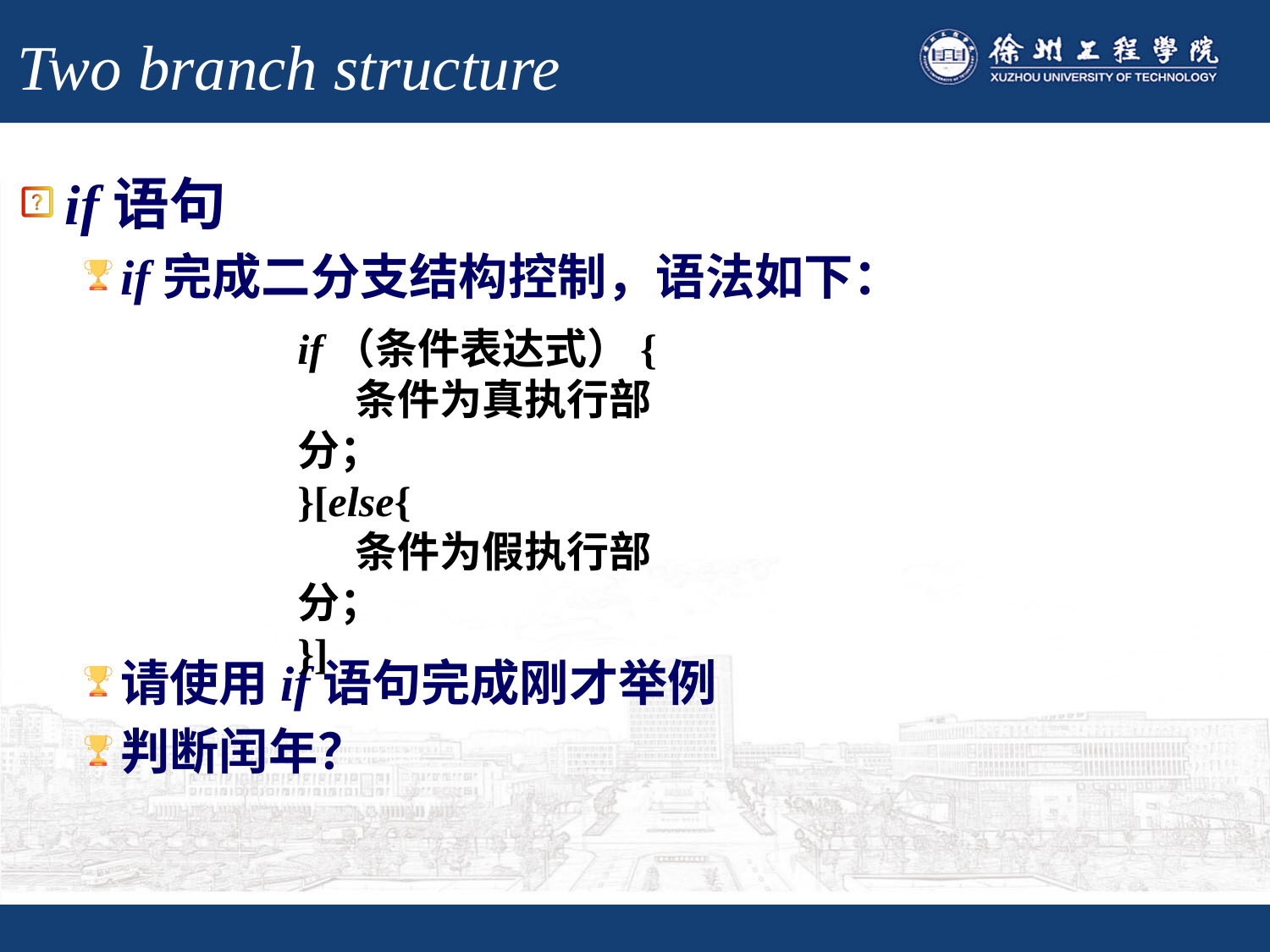

# Two branch structure
if语句
if完成二分支结构控制，语法如下：

请使用if语句完成刚才举例
判断闰年？

if（条件表达式）{
     条件为真执行部分；
}[else{
     条件为假执行部分；
}]